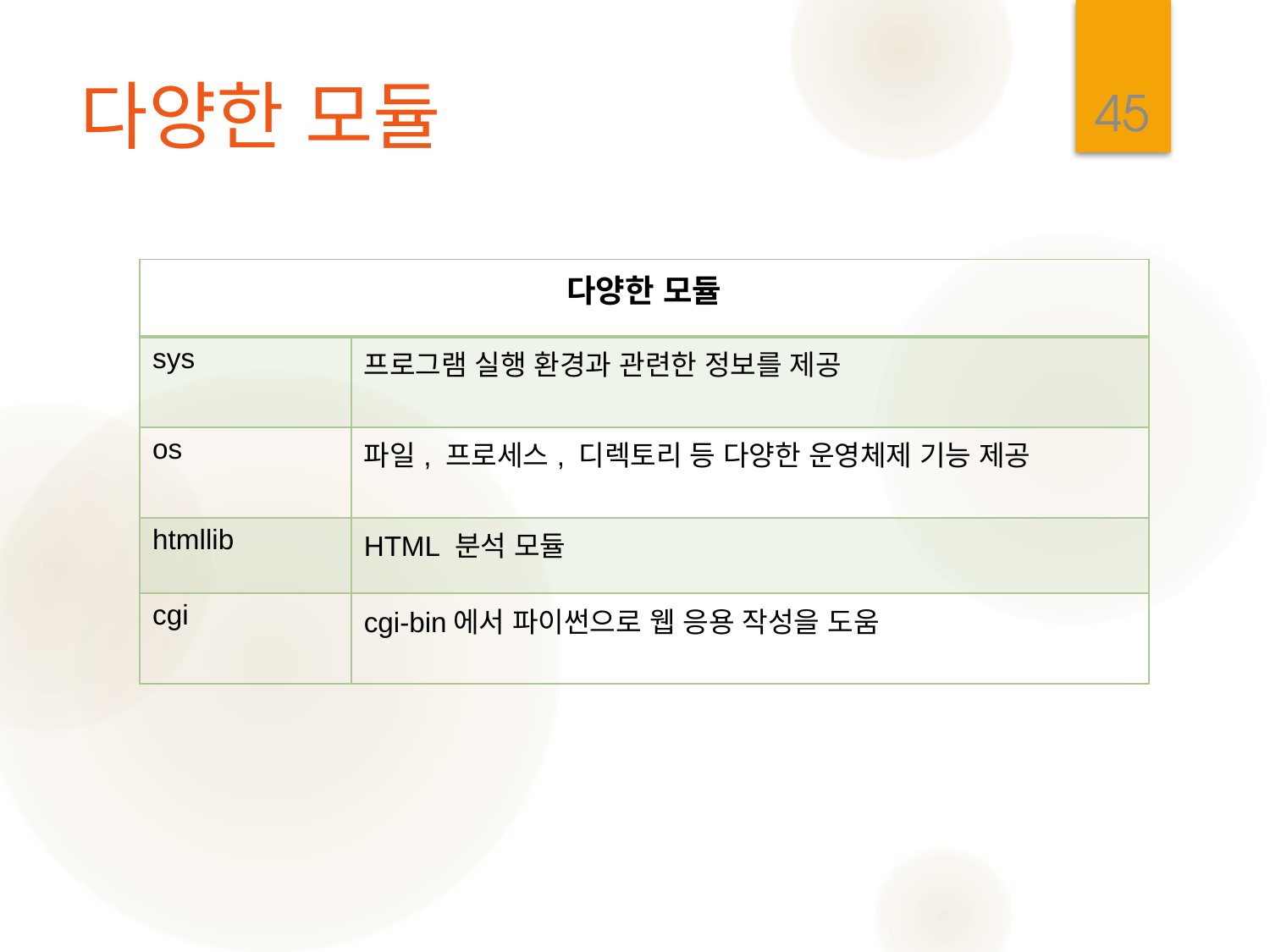

45
# 다양한 모듈
| 다양한 모듈 |  |
| --- | --- |
| sys | 프로그램 실행 환경과 관련한 정보를 제공 |
| os | 파일, 프로세스, 디렉토리 등 다양한 운영체제 기능 제공 |
| htmllib | HTML 분석 모듈 |
| cgi | cgi-bin에서 파이썬으로 웹 응용 작성을 도움 |